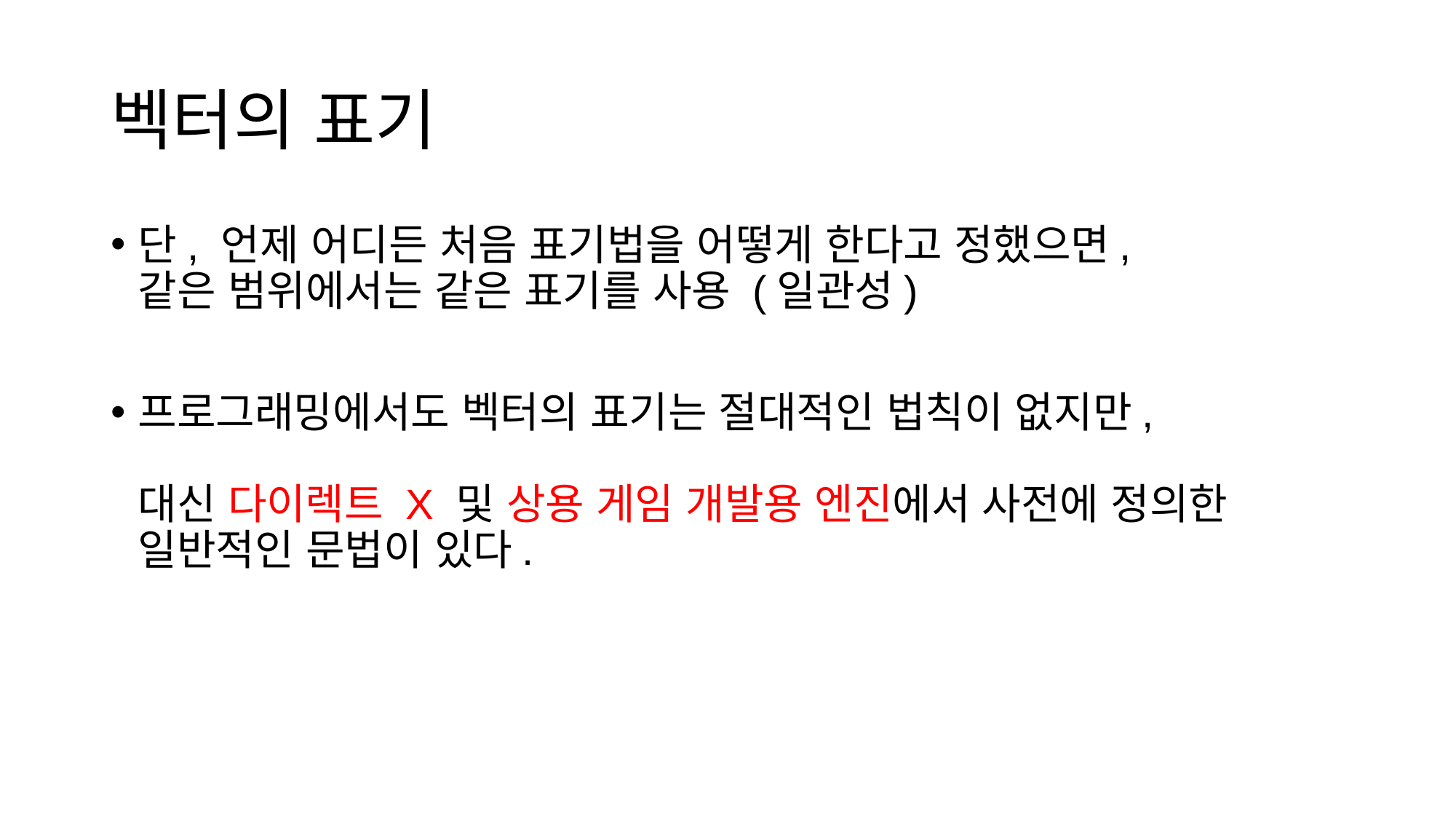

# 벡터의 표기
단, 언제 어디든 처음 표기법을 어떻게 한다고 정했으면,
같은 범위에서는 같은 표기를 사용 (일관성)

프로그래밍에서도 벡터의 표기는 절대적인 법칙이 없지만,
대신 다이렉트 X 및 상용 게임 개발용 엔진에서 사전에 정의한
일반적인 문법이 있다.